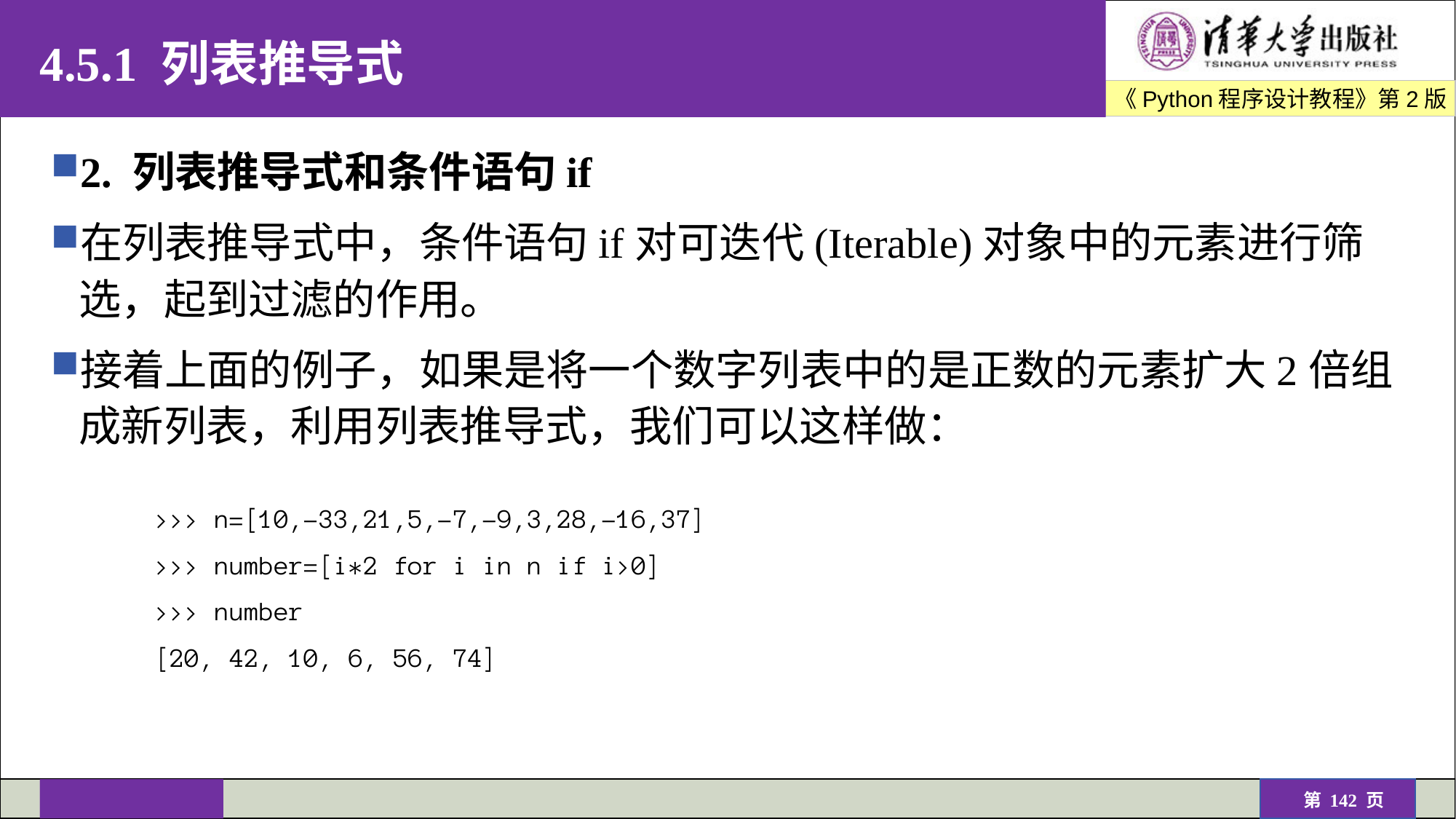

# 4.5.1 列表推导式
2. 列表推导式和条件语句if
在列表推导式中，条件语句if对可迭代(Iterable)对象中的元素进行筛选，起到过滤的作用。
接着上面的例子，如果是将一个数字列表中的是正数的元素扩大2倍组成新列表，利用列表推导式，我们可以这样做：
>>> n=[10,-33,21,5,-7,-9,3,28,-16,37]
>>> number=[i*2 for i in n if i>0]
>>> number
[20, 42, 10, 6, 56, 74]